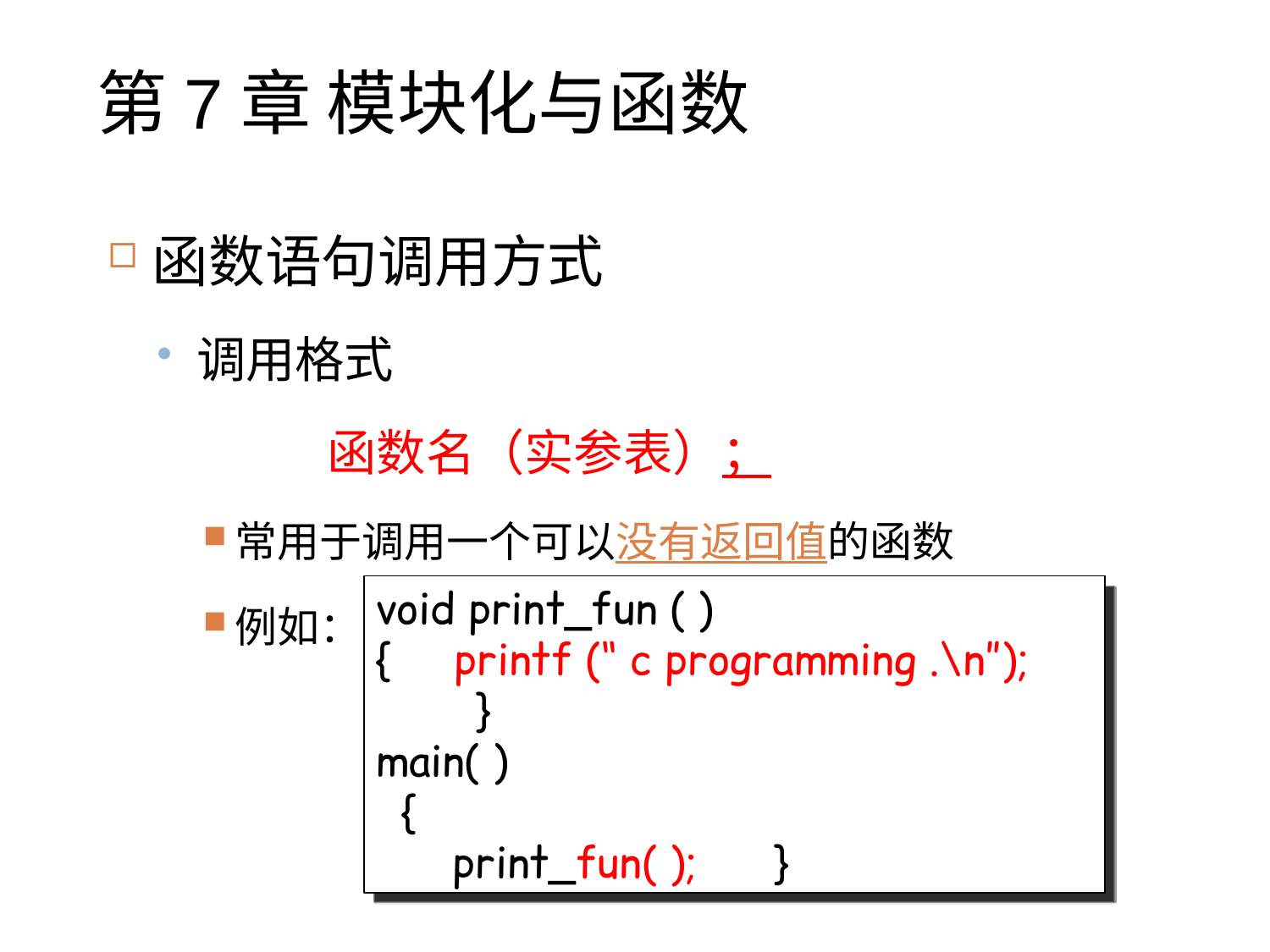

# 第7章 模块化与函数
函数语句调用方式
调用格式
            函数名（实参表）；
常用于调用一个可以没有返回值的函数
例如：
void print_fun ( )
{　printf (“ c programming .\n”);
　     }
main( )
  {
      print_fun( );      }